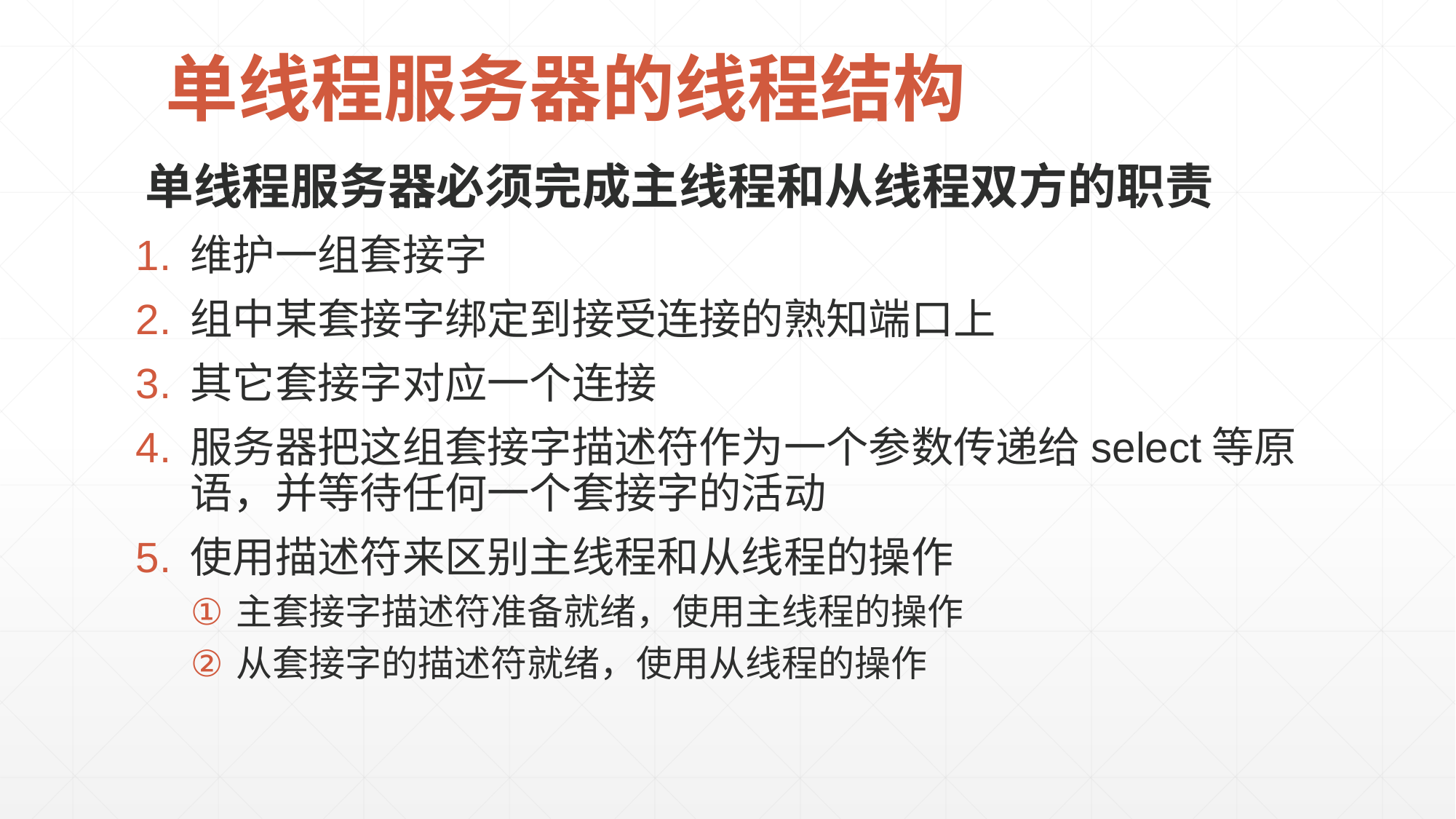

# 单线程服务器的线程结构
	单线程服务器必须完成主线程和从线程双方的职责
维护一组套接字
组中某套接字绑定到接受连接的熟知端口上
其它套接字对应一个连接
服务器把这组套接字描述符作为一个参数传递给select等原语，并等待任何一个套接字的活动
使用描述符来区别主线程和从线程的操作
主套接字描述符准备就绪，使用主线程的操作
从套接字的描述符就绪，使用从线程的操作